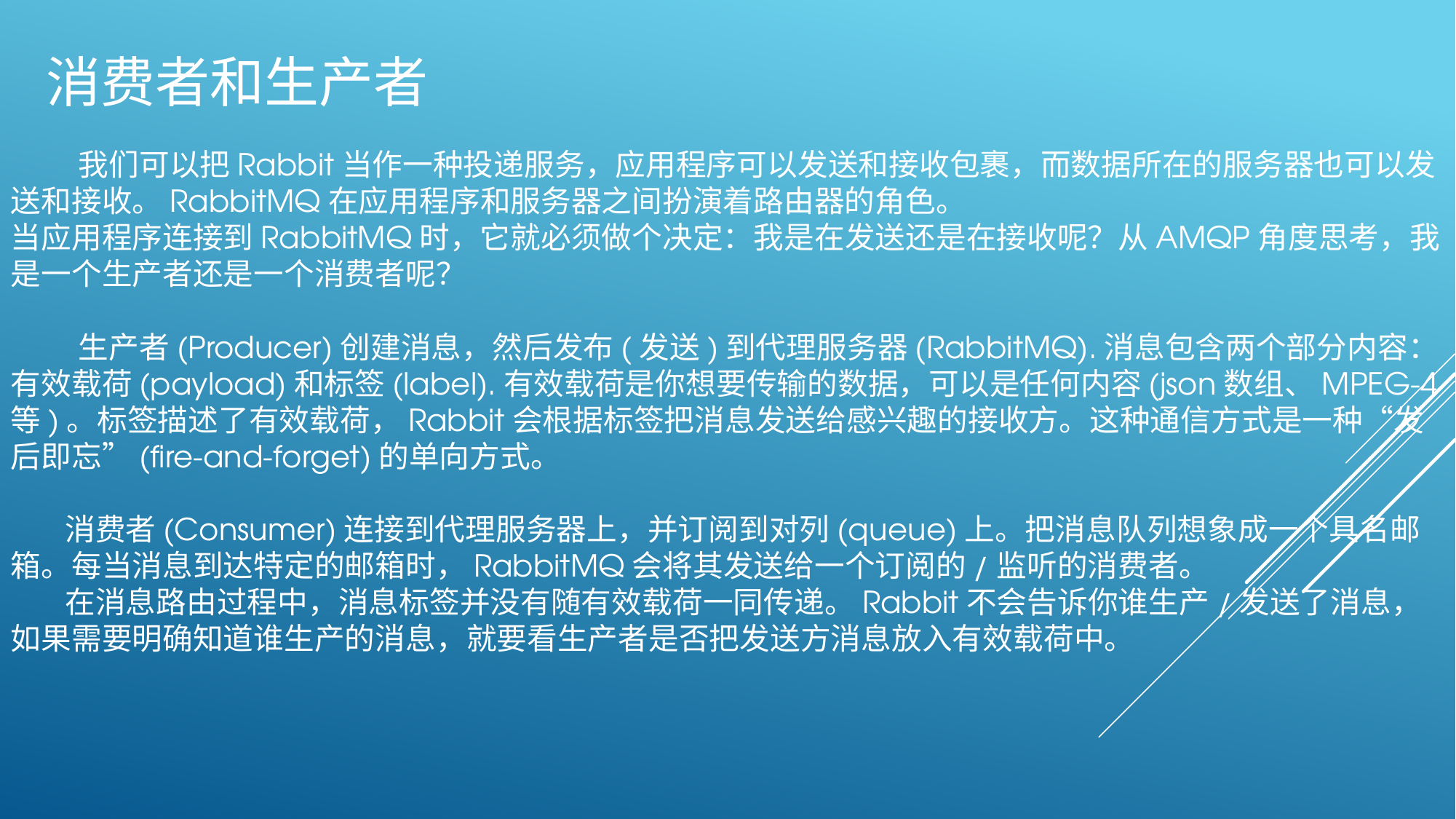

# 消费者和生产者
         我们可以把Rabbit当作一种投递服务，应用程序可以发送和接收包裹，而数据所在的服务器也可以发送和接收。RabbitMQ在应用程序和服务器之间扮演着路由器的角色。
当应用程序连接到RabbitMQ时，它就必须做个决定：我是在发送还是在接收呢？从AMQP角度思考，我是一个生产者还是一个消费者呢？

         生产者(Producer)创建消息，然后发布(发送)到代理服务器(RabbitMQ).消息包含两个部分内容：有效载荷(payload)和标签(label).有效载荷是你想要传输的数据，可以是任何内容(json数组、MPEG-4等)。标签描述了有效载荷，Rabbit会根据标签把消息发送给感兴趣的接收方。这种通信方式是一种“发后即忘”(fire-and-forget)的单向方式。

       消费者(Consumer)连接到代理服务器上，并订阅到对列(queue)上。把消息队列想象成一个具名邮箱。每当消息到达特定的邮箱时，RabbitMQ会将其发送给一个订阅的/监听的消费者。
       在消息路由过程中，消息标签并没有随有效载荷一同传递。Rabbit不会告诉你谁生产/发送了消息，如果需要明确知道谁生产的消息，就要看生产者是否把发送方消息放入有效载荷中。